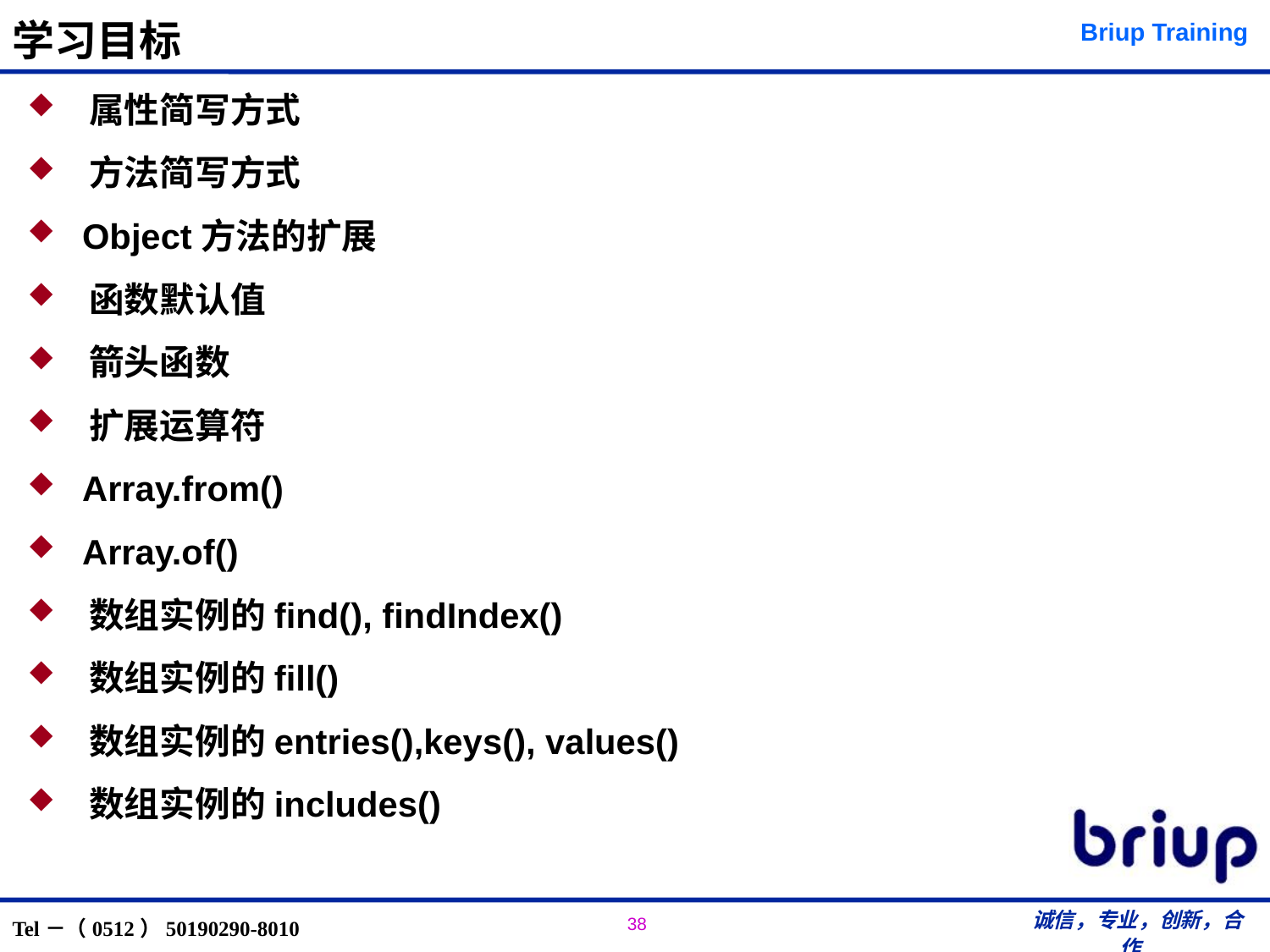

# 学习目标
 属性简写方式
 方法简写方式
 Object方法的扩展
 函数默认值
 箭头函数
 扩展运算符
 Array.from()
 Array.of()
 数组实例的find(), findIndex()
 数组实例的fill()
 数组实例的entries(),keys(), values()
 数组实例的includes()